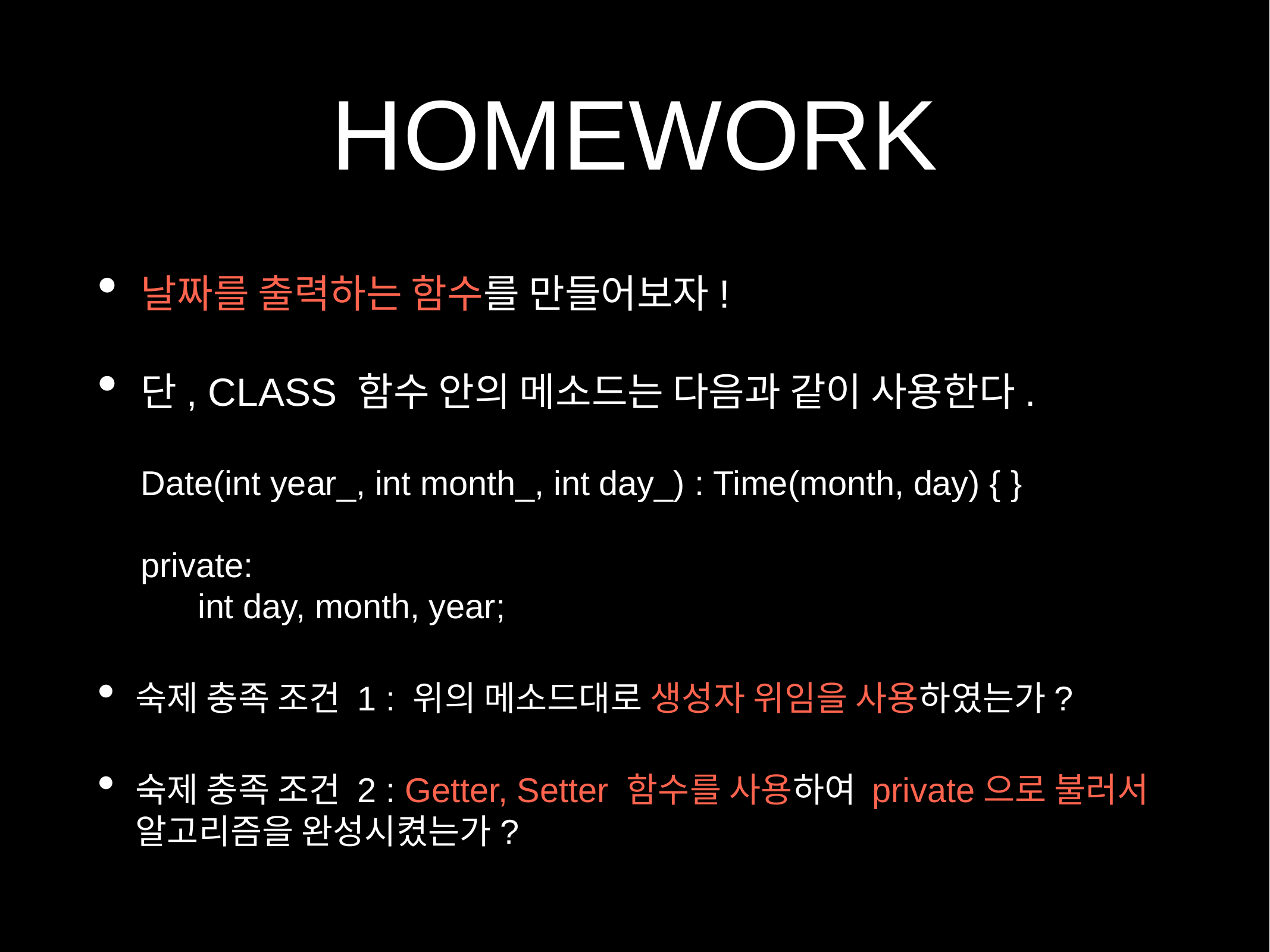

# HOMEWORK
날짜를 출력하는 함수를 만들어보자!
단, CLASS 함수 안의 메소드는 다음과 같이 사용한다.
Date(int year_, int month_, int day_) : Time(month, day) { }
private:
      int day, month, year;
숙제 충족 조건 1 : 위의 메소드대로 생성자 위임을 사용하였는가?
숙제 충족 조건 2 : Getter, Setter 함수를 사용하여 private으로 불러서 알고리즘을 완성시켰는가?